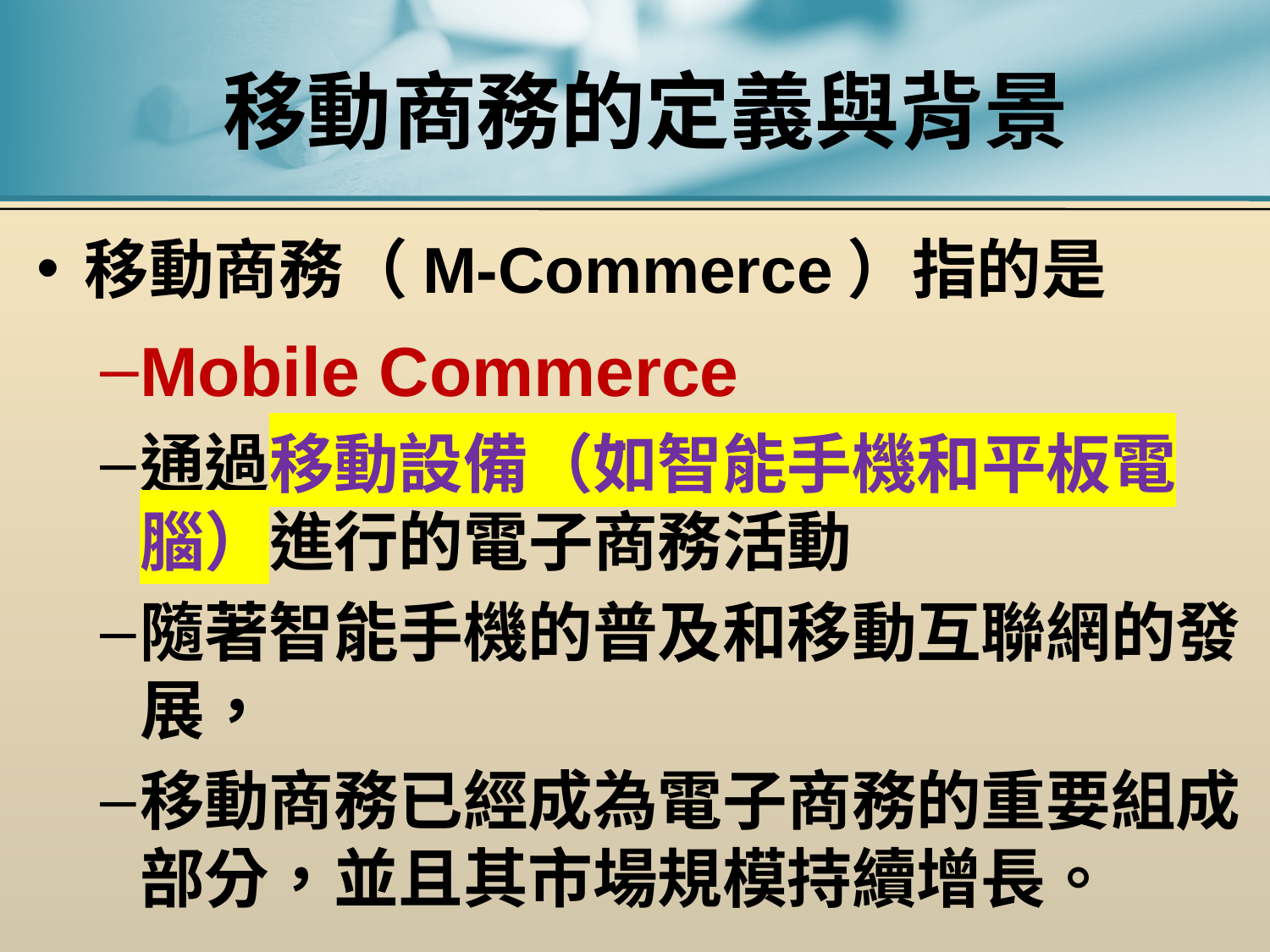

# 移動商務的定義與背景
移動商務（M-Commerce）指的是
Mobile Commerce
通過移動設備（如智能手機和平板電腦）進行的電子商務活動
隨著智能手機的普及和移動互聯網的發展，
移動商務已經成為電子商務的重要組成部分，並且其市場規模持續增長。